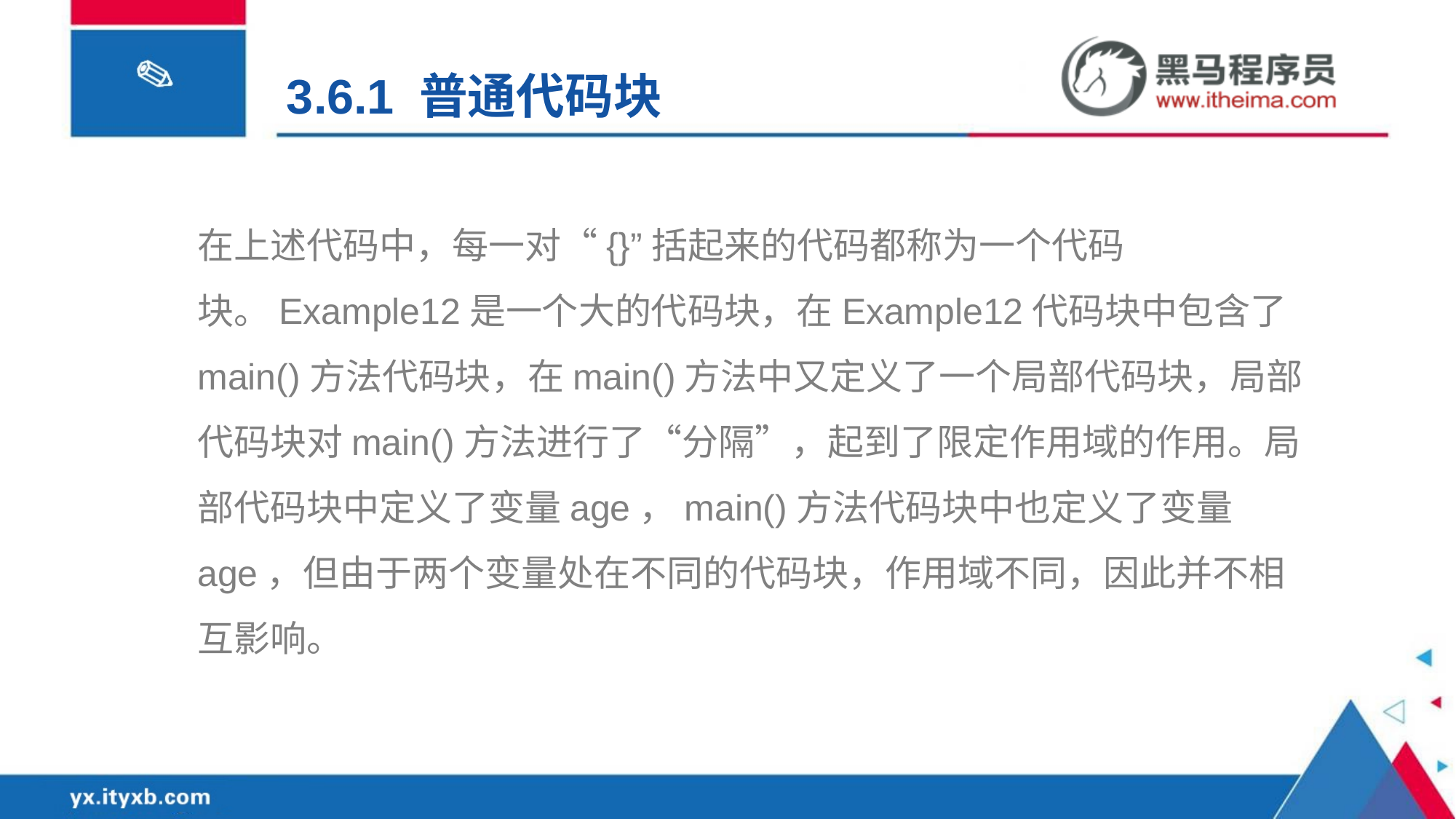

3.6.1 普通代码块
在上述代码中，每一对“{}”括起来的代码都称为一个代码块。Example12是一个大的代码块，在Example12代码块中包含了main()方法代码块，在main()方法中又定义了一个局部代码块，局部代码块对main()方法进行了“分隔”，起到了限定作用域的作用。局部代码块中定义了变量age，main()方法代码块中也定义了变量age，但由于两个变量处在不同的代码块，作用域不同，因此并不相互影响。